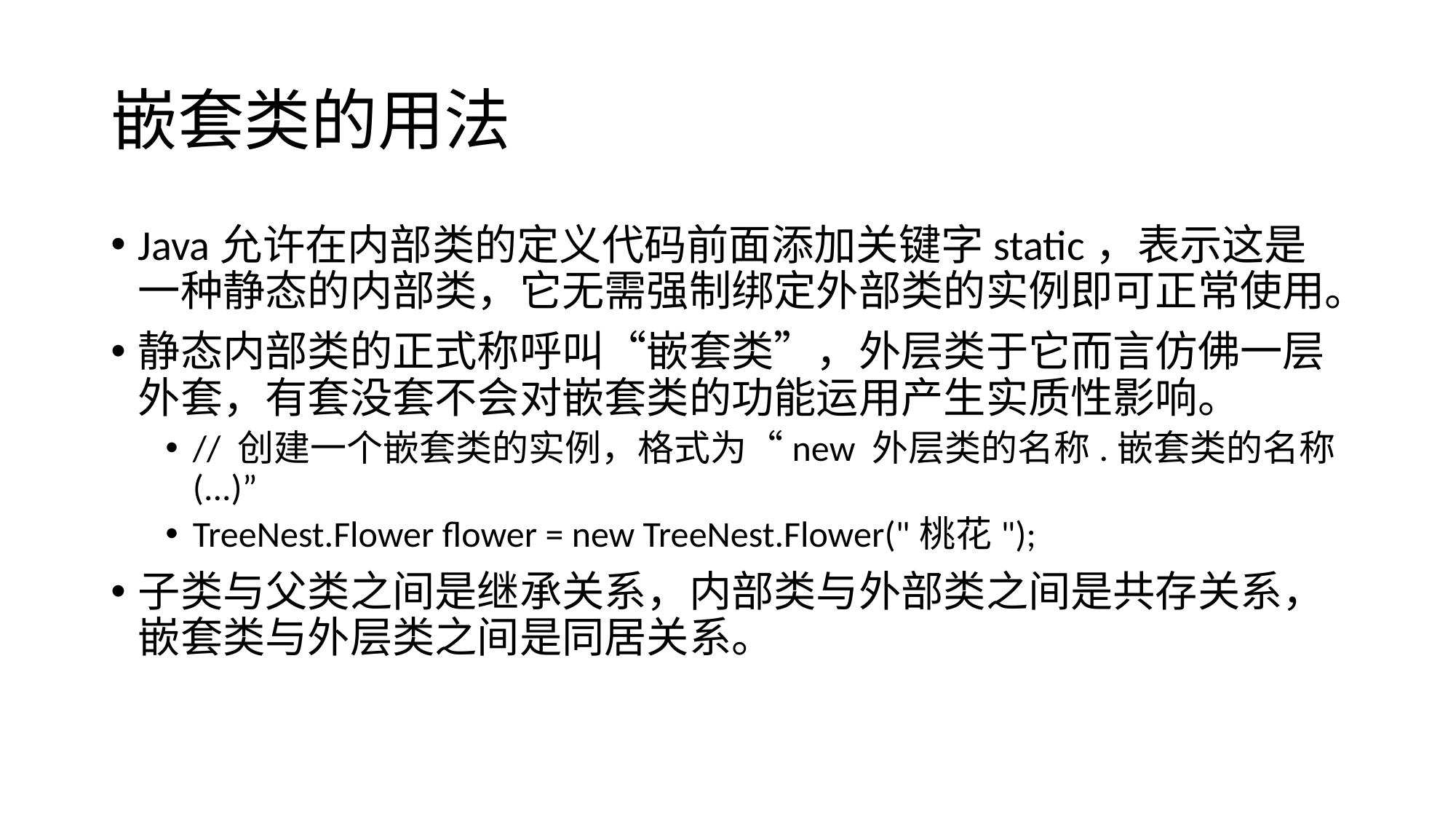

# 嵌套类的用法
Java允许在内部类的定义代码前面添加关键字static，表示这是一种静态的内部类，它无需强制绑定外部类的实例即可正常使用。
静态内部类的正式称呼叫“嵌套类”，外层类于它而言仿佛一层外套，有套没套不会对嵌套类的功能运用产生实质性影响。
// 创建一个嵌套类的实例，格式为“new 外层类的名称.嵌套类的名称(...)”
TreeNest.Flower flower = new TreeNest.Flower("桃花");
子类与父类之间是继承关系，内部类与外部类之间是共存关系，嵌套类与外层类之间是同居关系。